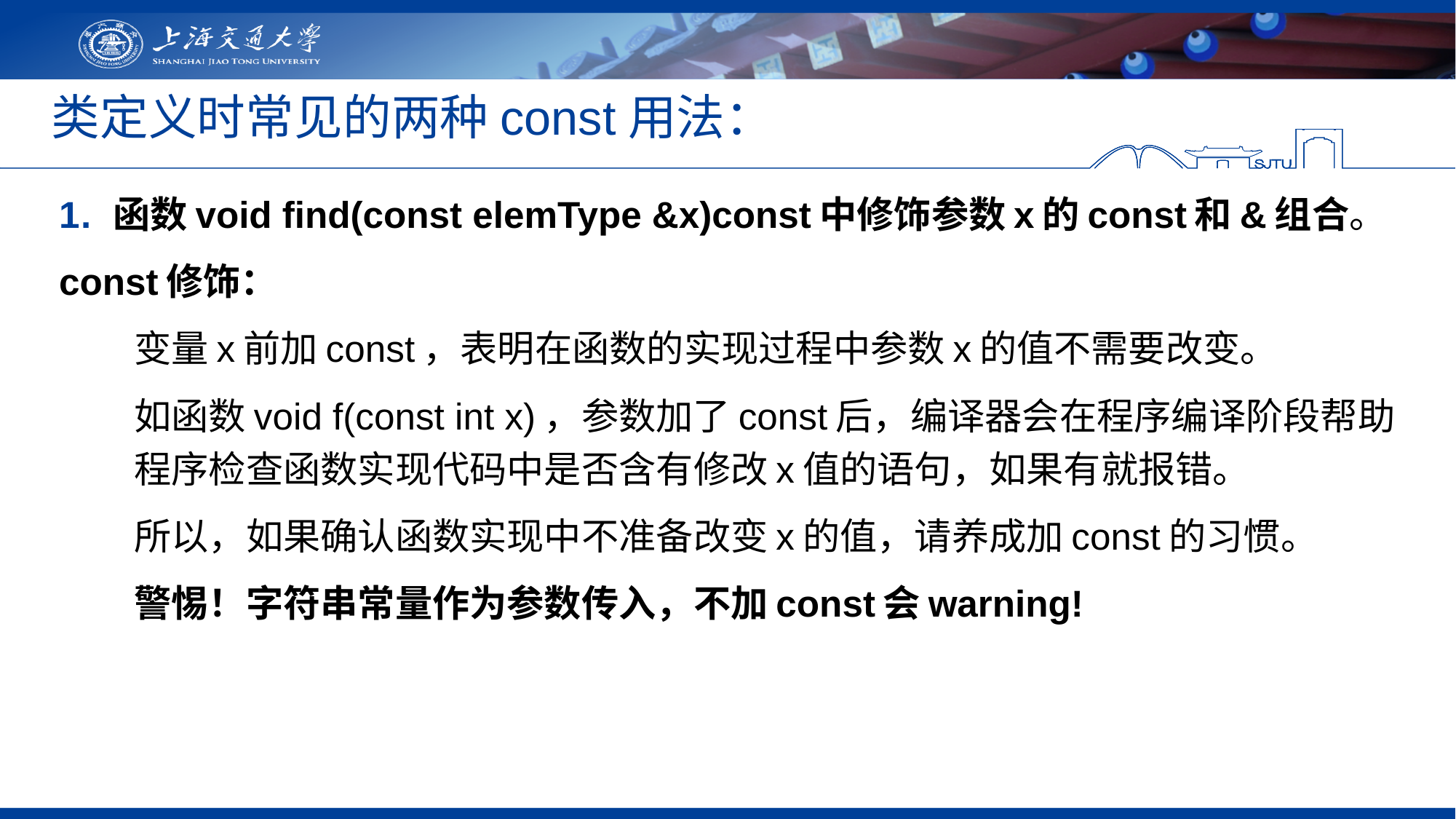

# 类定义时常见的两种const用法：
函数void find(const elemType &x)const中修饰参数x的const和&组合。
const修饰：
变量x前加const，表明在函数的实现过程中参数x的值不需要改变。
如函数void f(const int x)，参数加了const后，编译器会在程序编译阶段帮助程序检查函数实现代码中是否含有修改x值的语句，如果有就报错。
所以，如果确认函数实现中不准备改变x的值，请养成加const的习惯。
警惕！字符串常量作为参数传入，不加const会warning!